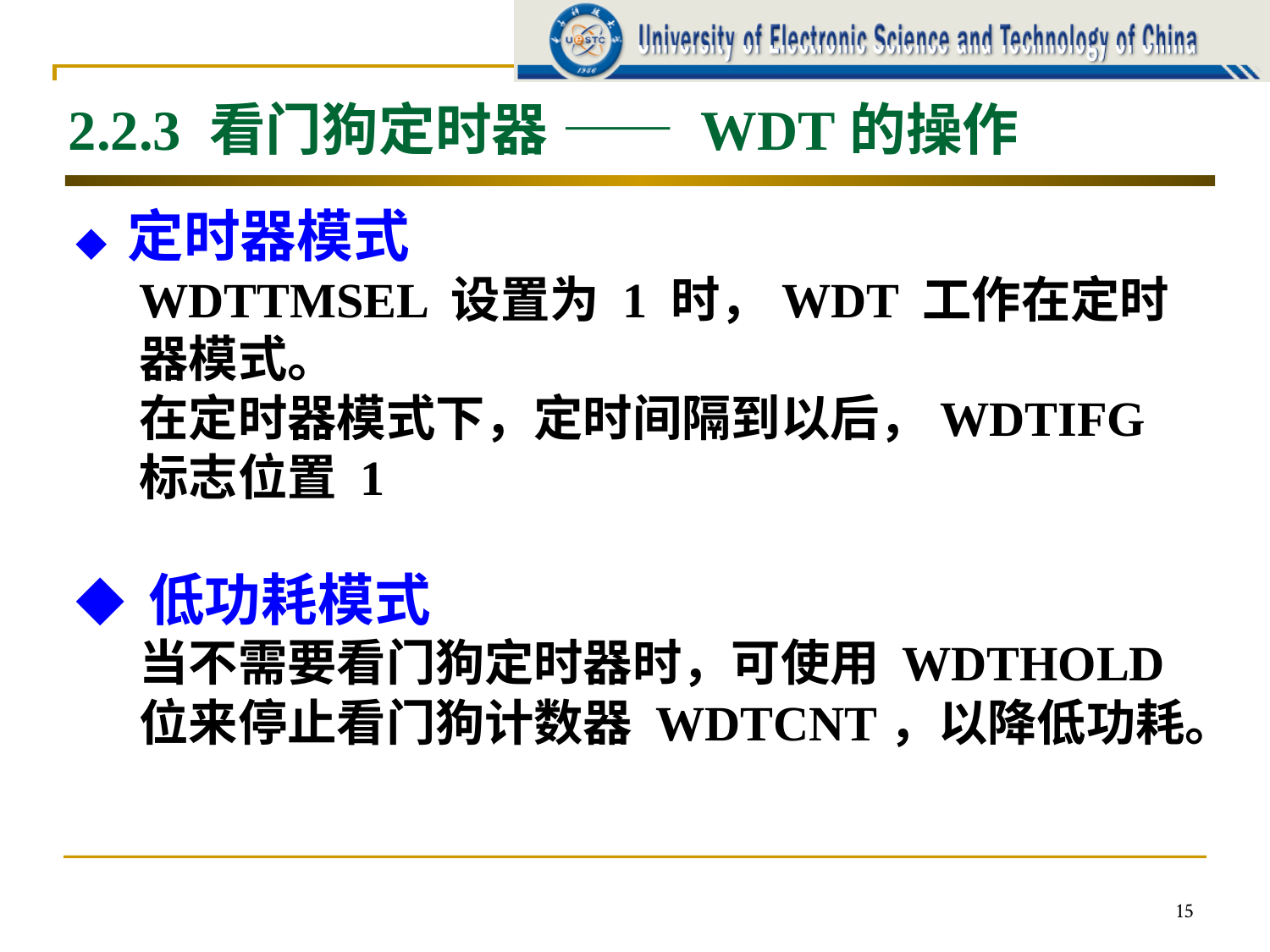

2.2.3 看门狗定时器 —— WDT的操作

◆ 定时器模式
WDTTMSEL 设置为 1 时，WDT 工作在定时器模式。
在定时器模式下，定时间隔到以后，WDTIFG 标志位置 1

◆ 低功耗模式
当不需要看门狗定时器时，可使用 WDTHOLD 位来停止看门狗计数器 WDTCNT，以降低功耗。

15